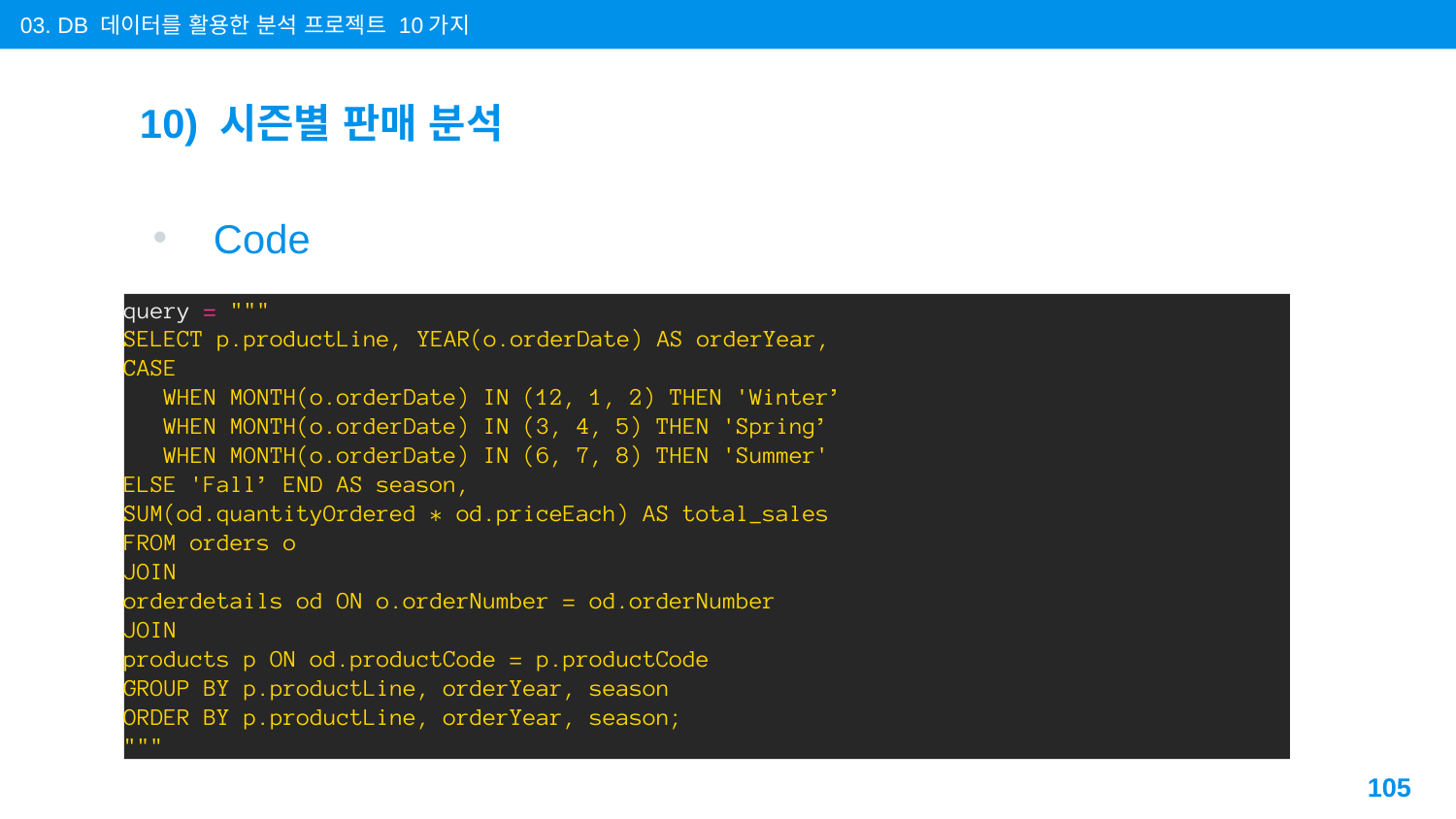

03. DB 데이터를 활용한 분석 프로젝트 10가지
# 10) 시즌별 판매 분석
Code
query = """
SELECT p.productLine, YEAR(o.orderDate) AS orderYear,
CASE
   WHEN MONTH(o.orderDate) IN (12, 1, 2) THEN 'Winter’
   WHEN MONTH(o.orderDate) IN (3, 4, 5) THEN 'Spring’
   WHEN MONTH(o.orderDate) IN (6, 7, 8) THEN 'Summer'
ELSE 'Fall’ END AS season,
SUM(od.quantityOrdered * od.priceEach) AS total_sales
FROM orders o
JOIN
orderdetails od ON o.orderNumber = od.orderNumber
JOIN
products p ON od.productCode = p.productCode
GROUP BY p.productLine, orderYear, season
ORDER BY p.productLine, orderYear, season;
"""
105